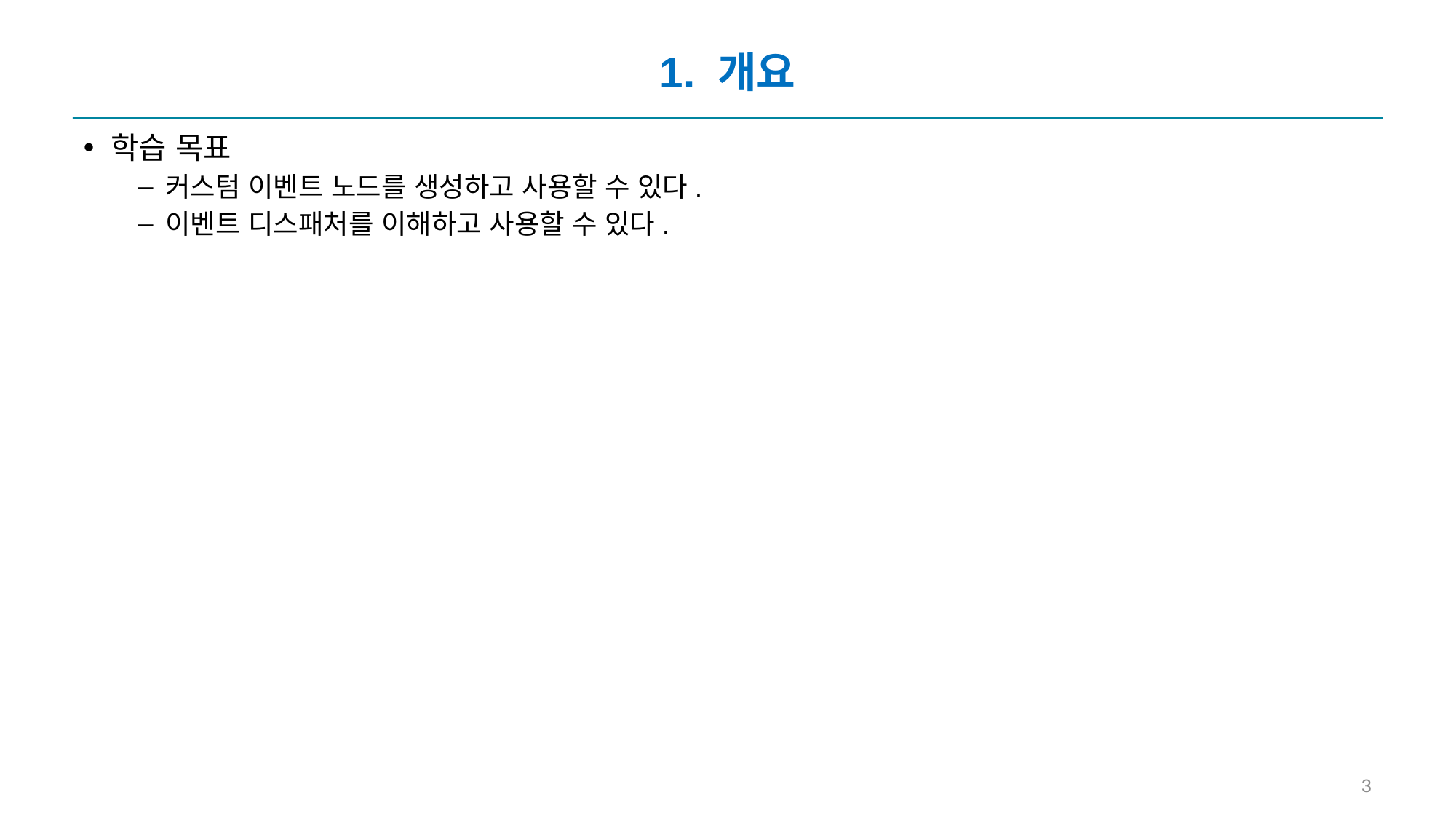

# 1. 개요
학습 목표
커스텀 이벤트 노드를 생성하고 사용할 수 있다.
이벤트 디스패처를 이해하고 사용할 수 있다.

3